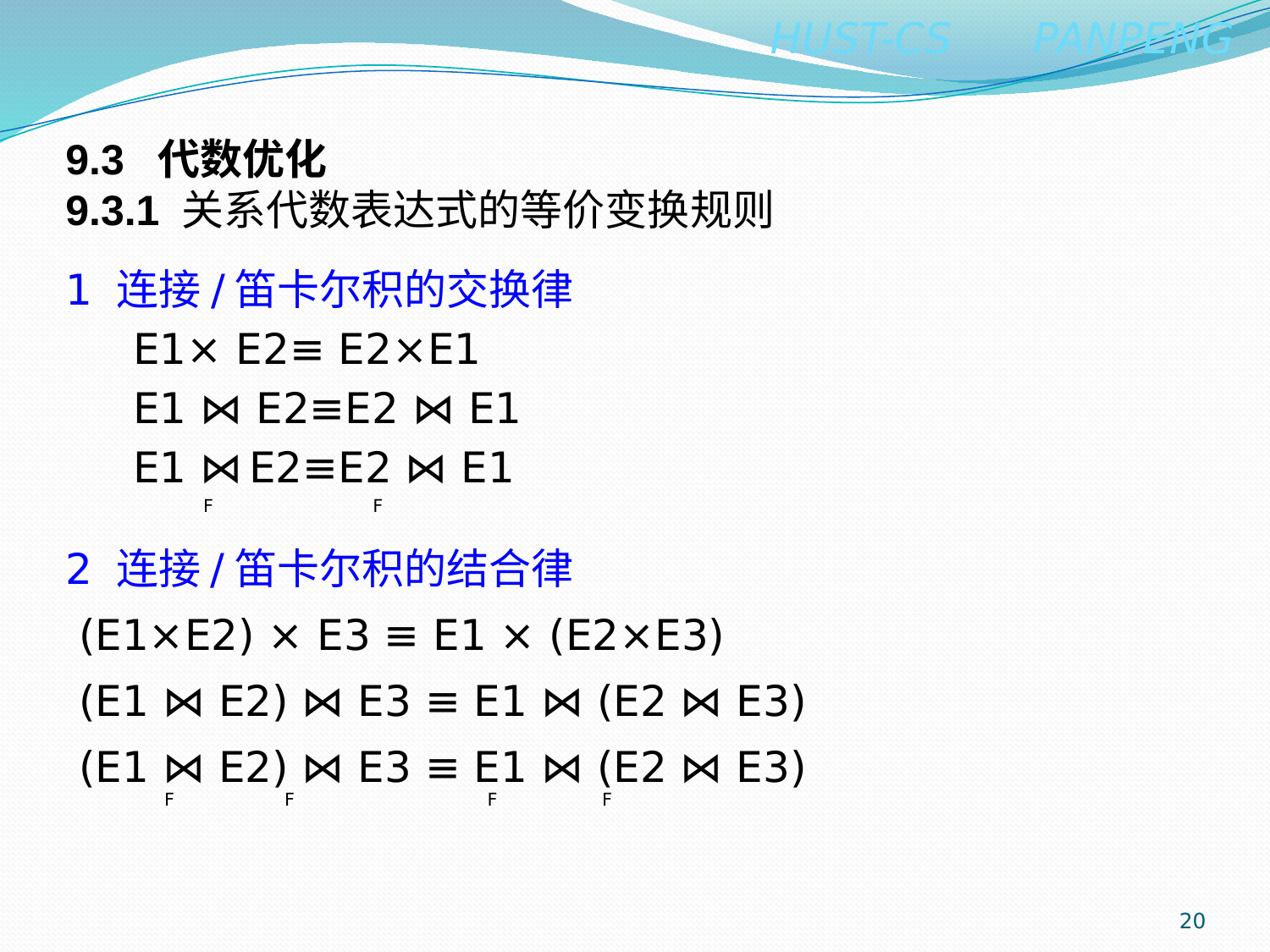

9.3  代数优化
9.3.1 关系代数表达式的等价变换规则
1 连接/笛卡尔积的交换律
     E1× E2≡ E2×E1
     E1 ⋈ E2≡E2 ⋈ E1
     E1 ⋈ E2≡E2 ⋈ E1
                         F                             F
2 连接/笛卡尔积的结合律
 (E1×E2) × E3 ≡ E1 × (E2×E3)
 (E1 ⋈ E2) ⋈ E3 ≡ E1 ⋈ (E2 ⋈ E3)
 (E1 ⋈ E2) ⋈ E3 ≡ E1 ⋈ (E2 ⋈ E3)
                  F                    F                                   F                   F
20